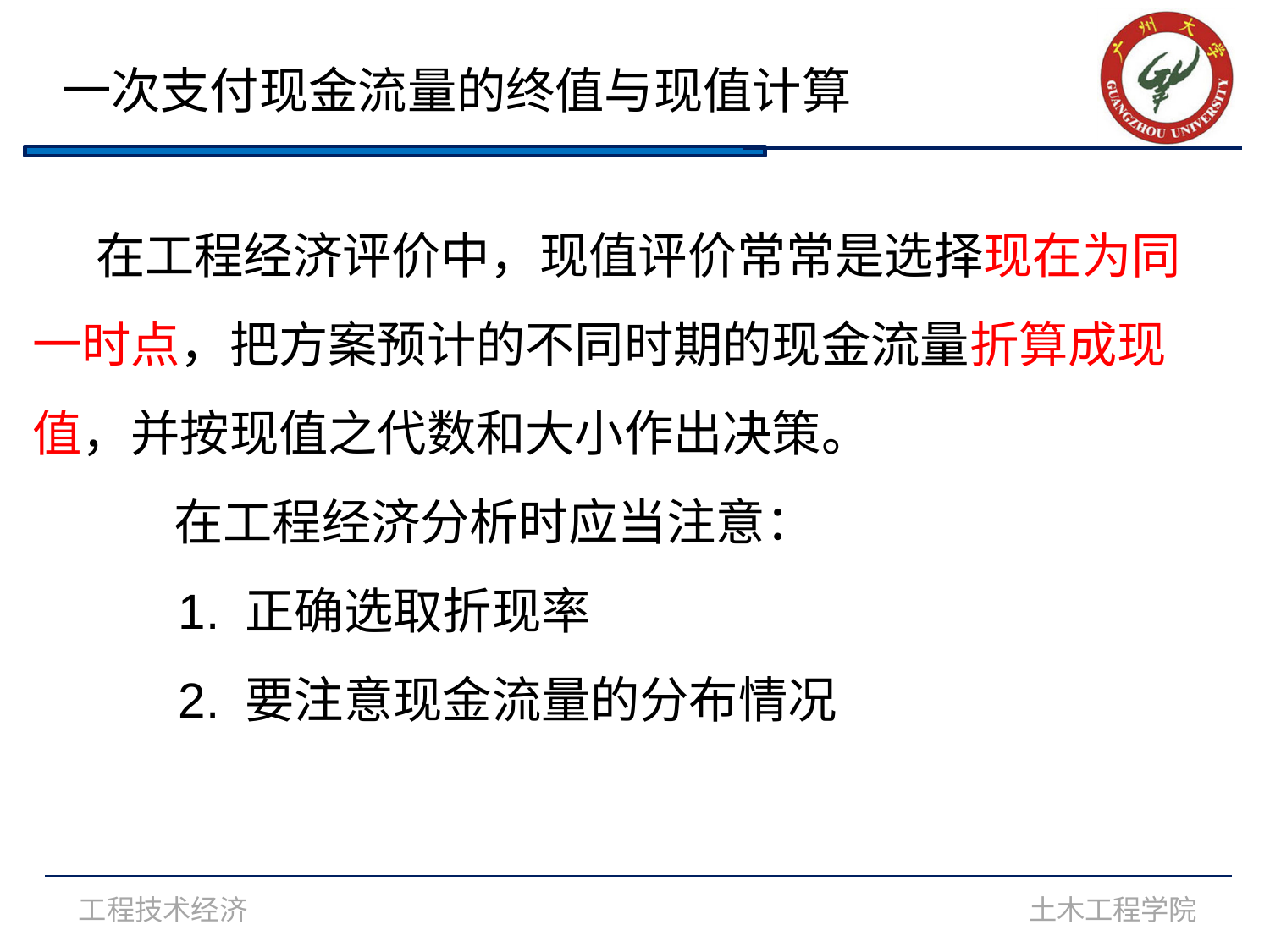

一次支付现金流量的终值与现值计算
在工程经济评价中，现值评价常常是选择现在为同一时点，把方案预计的不同时期的现金流量折算成现值，并按现值之代数和大小作出决策。
      在工程经济分析时应当注意：
      1. 正确选取折现率
      2. 要注意现金流量的分布情况